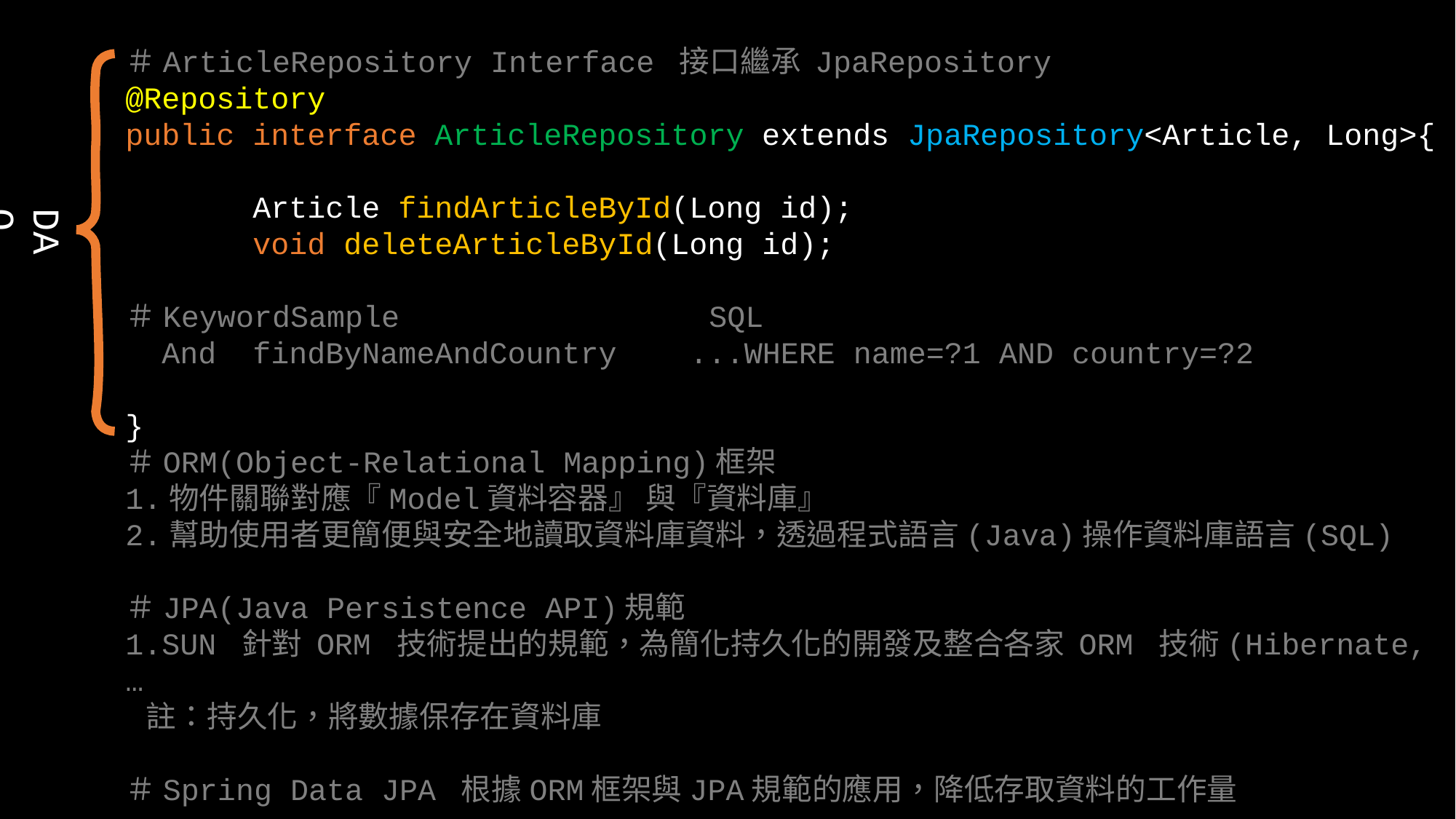

＃ArticleRepository Interface 接口繼承 JpaRepository
@Repository
public interface ArticleRepository extends JpaRepository<Article, Long>{

       Article findArticleById(Long id);
       void deleteArticleById(Long id);

＃KeywordSample                 SQL
  And  findByNameAndCountry    ...WHERE name=?1 AND country=?2

}
＃ORM(Object-Relational Mapping)框架
1.物件關聯對應『Model資料容器』 與『資料庫』
2.幫助使用者更簡便與安全地讀取資料庫資料，透過程式語言(Java)操作資料庫語言(SQL)

＃JPA(Java Persistence API)規範
1.SUN 針對 ORM 技術提出的規範，為簡化持久化的開發及整合各家 ORM 技術(Hibernate,…
  註：持久化，將數據保存在資料庫

＃Spring Data JPA 根據ORM框架與JPA規範的應用，降低存取資料的工作量

DAO